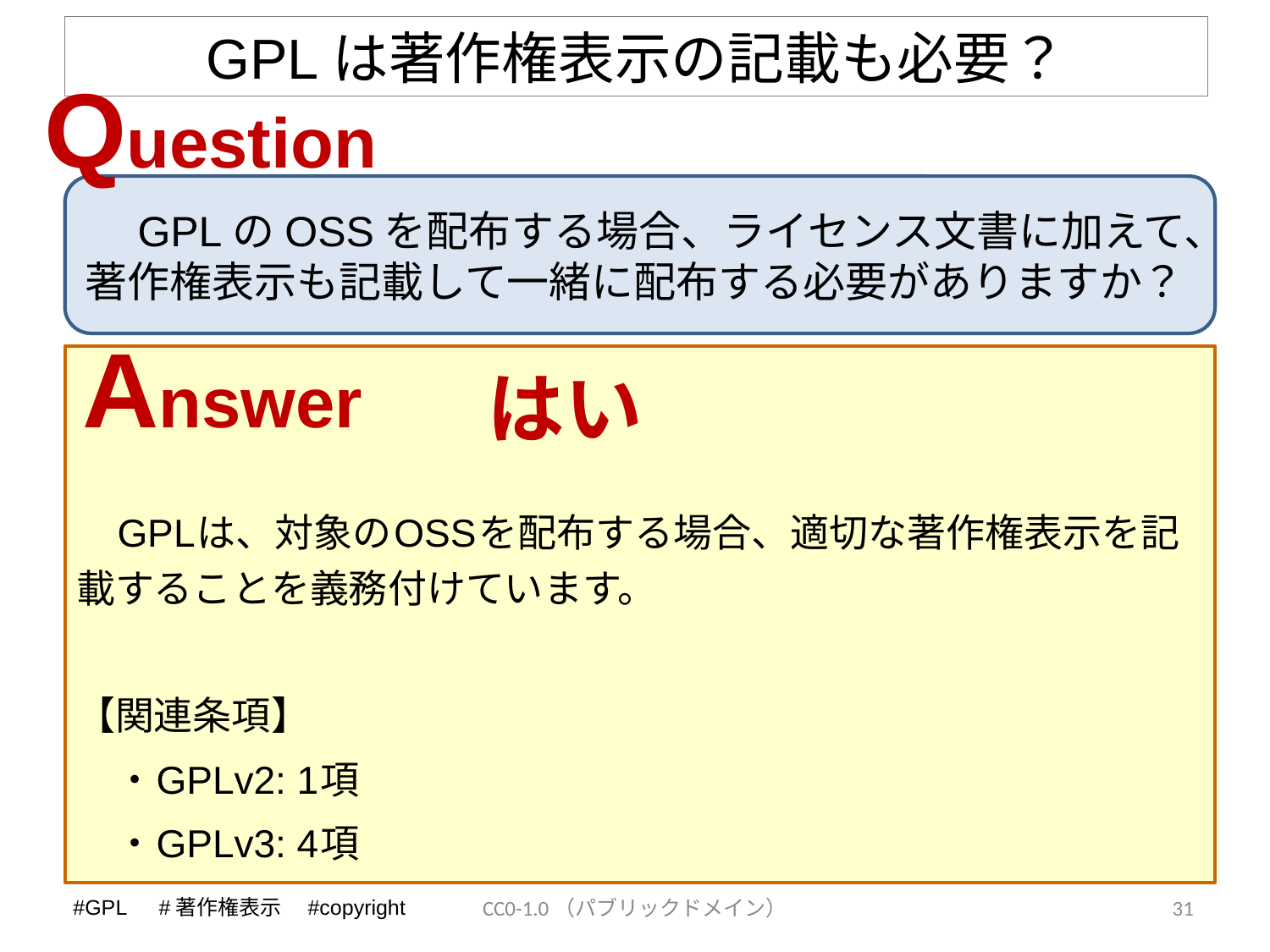

# GPLは著作権表示の記載も必要？
Question
　GPLのOSSを配布する場合、ライセンス文書に加えて、著作権表示も記載して一緒に配布する必要がありますか？
Answer

はい
　GPLは、対象のOSSを配布する場合、適切な著作権表示を記載することを義務付けています。

【関連条項】
　・GPLv2: 1項
　・GPLv3: 4項
CC0-1.0（パブリックドメイン）
31
#GPL　#著作権表示　#copyright